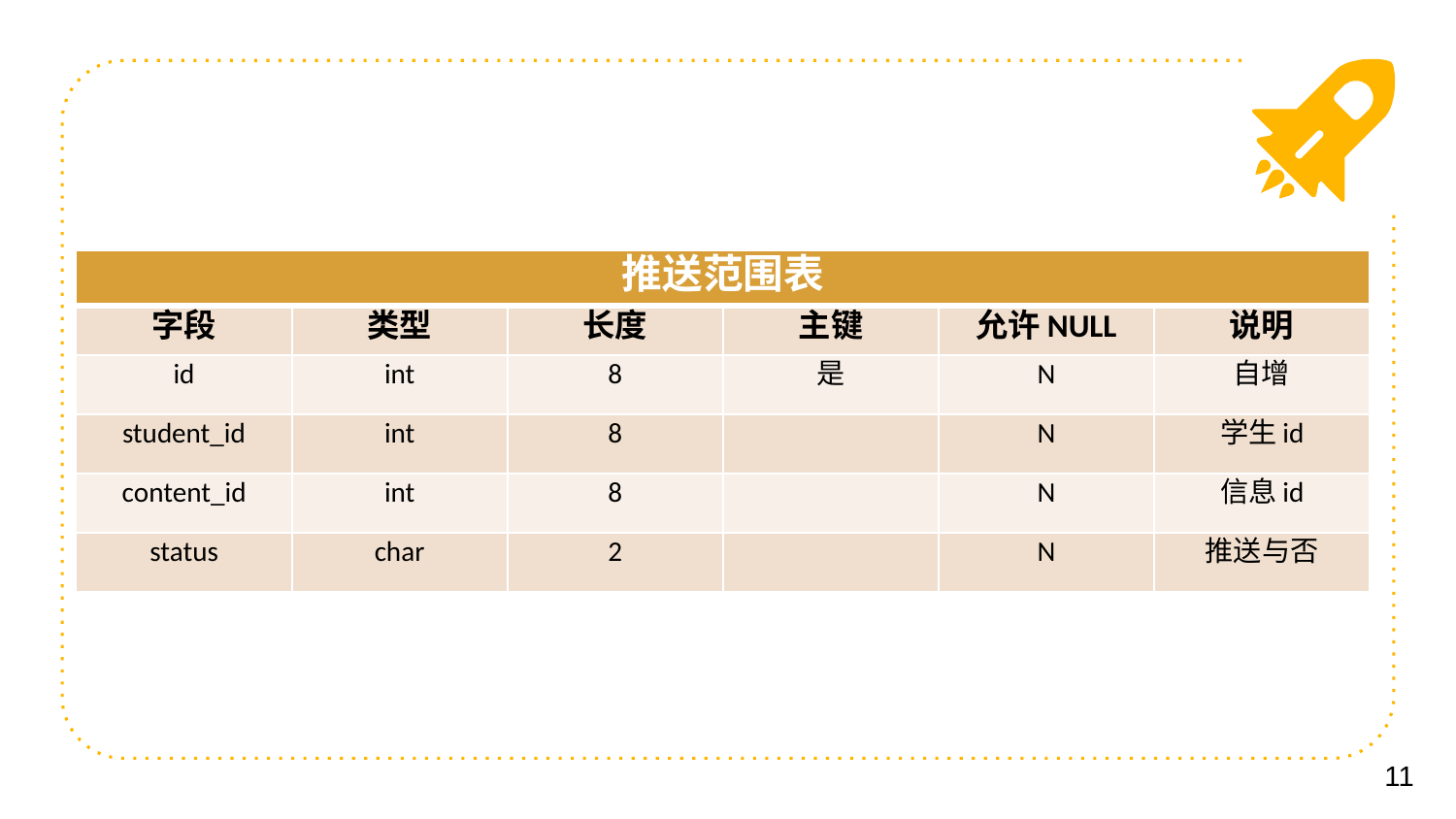

| 推送范围表 |  |  |  |  |  |
| --- | --- | --- | --- | --- | --- |
| 字段 | 类型 | 长度 | 主键 | 允许NULL | 说明 |
| id | int | 8 | 是 | N | 自增 |
| student\_id | int | 8 |  | N | 学生id |
| content\_id | int | 8 |  | N | 信息id |
| status | char | 2 |  | N | 推送与否 |
11